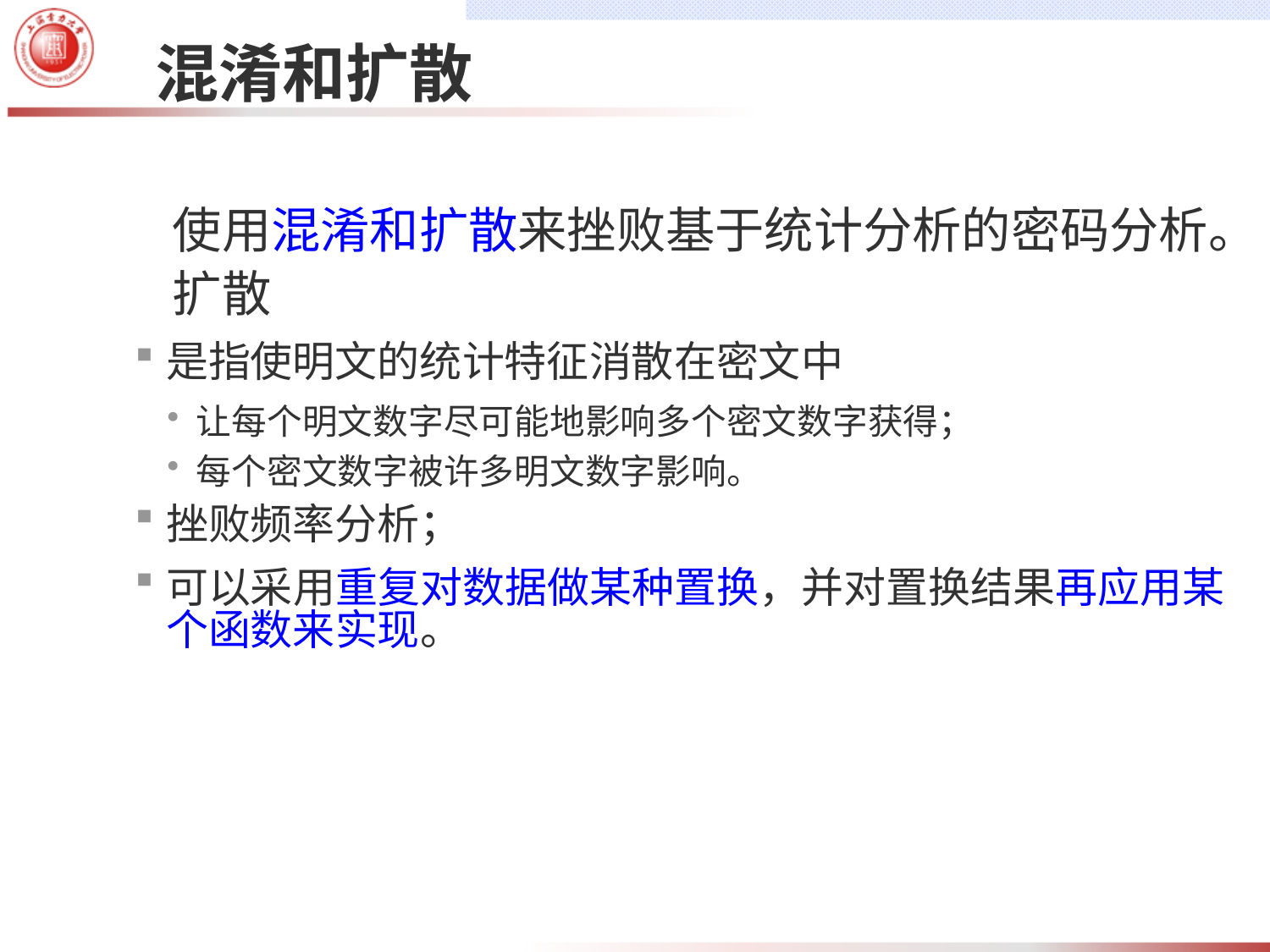

# 混淆和扩散
使用混淆和扩散来挫败基于统计分析的密码分析。
扩散
是指使明文的统计特征消散在密文中
让每个明文数字尽可能地影响多个密文数字获得；
每个密文数字被许多明文数字影响。
挫败频率分析；
可以采用重复对数据做某种置换，并对置换结果再应用某个函数来实现。